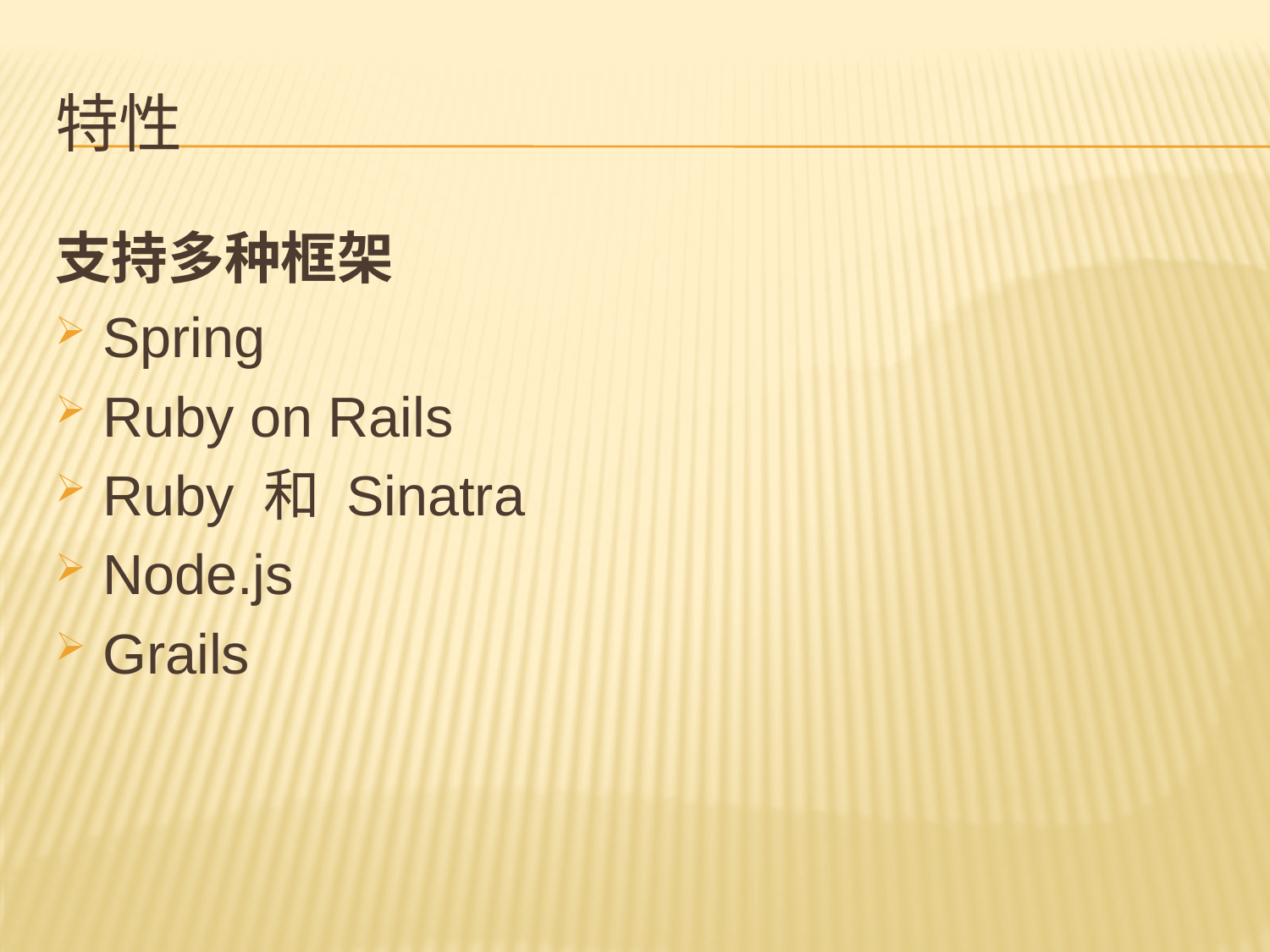

# 特性
支持多种框架
Spring
Ruby on Rails
Ruby 和 Sinatra
Node.js
Grails